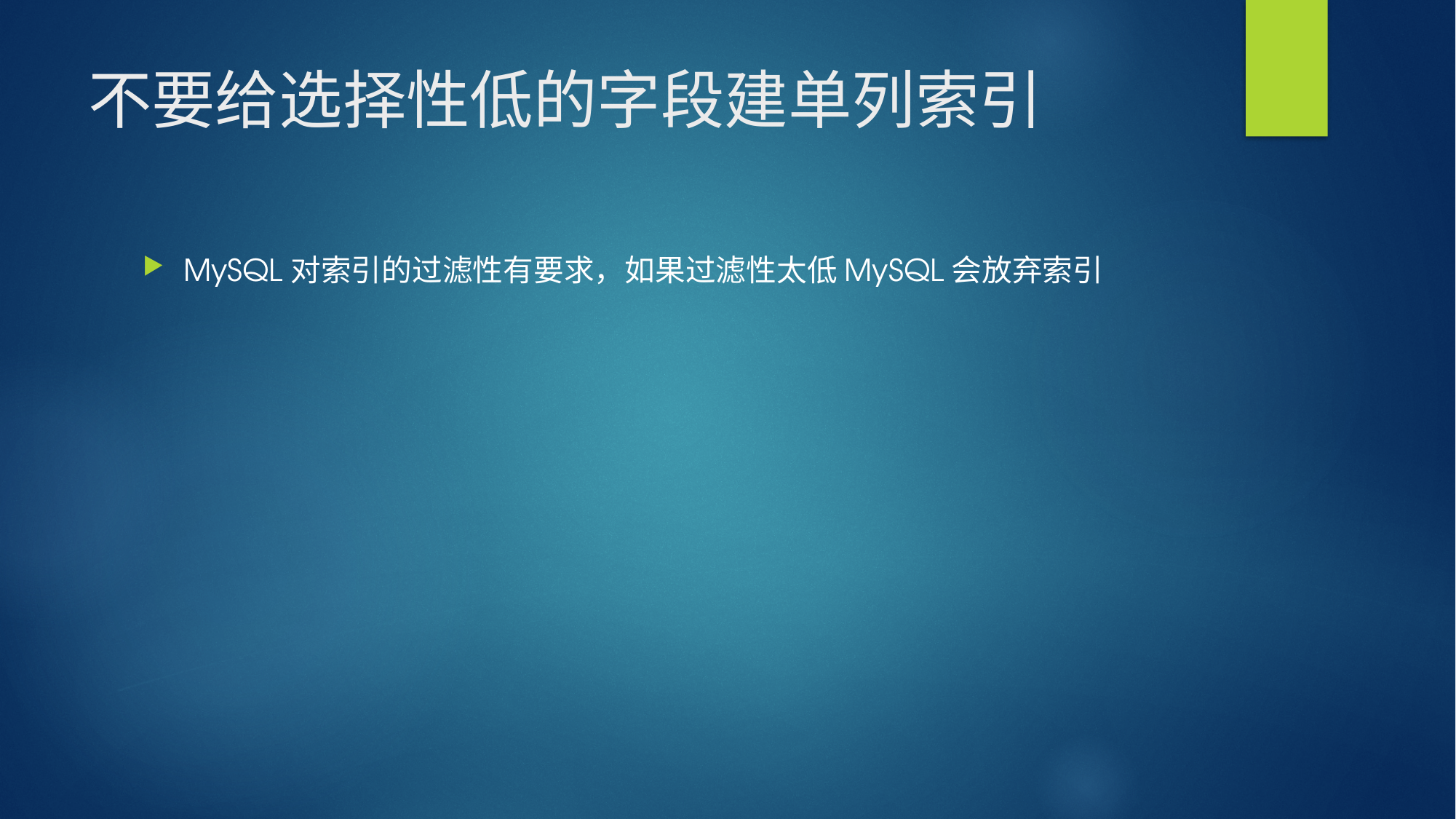

# 不要给选择性低的字段建单列索引
MySQL对索引的过滤性有要求，如果过滤性太低MySQL会放弃索引